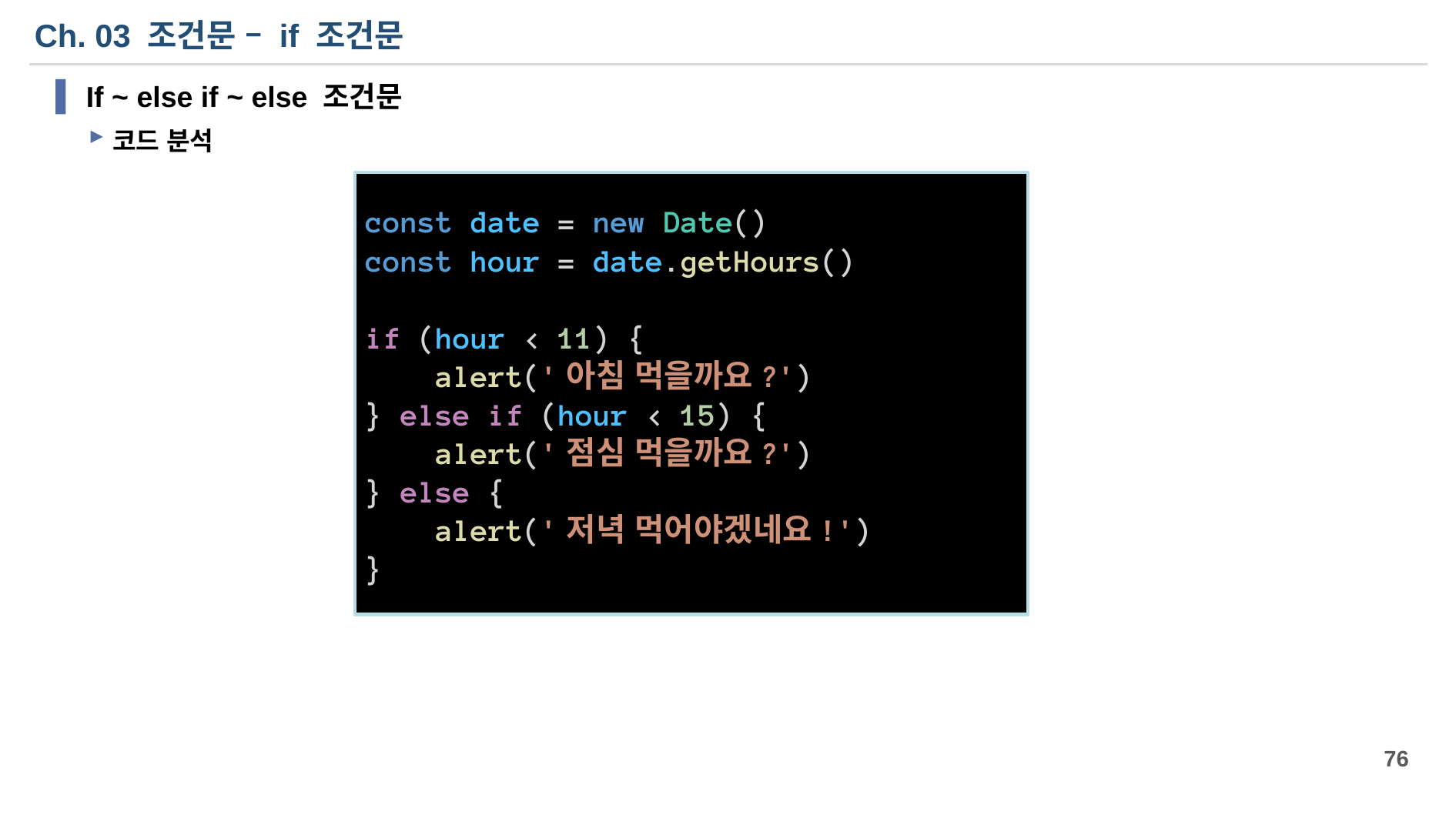

# Ch. 03 조건문 – if 조건문
If ~ else if ~ else 조건문
코드 분석

const date = new Date()
const hour = date.getHours()
if (hour < 11) {
    alert('아침 먹을까요?')
} else if (hour < 15) {
    alert('점심 먹을까요?')
} else {
    alert('저녁 먹어야겠네요!')
}
76